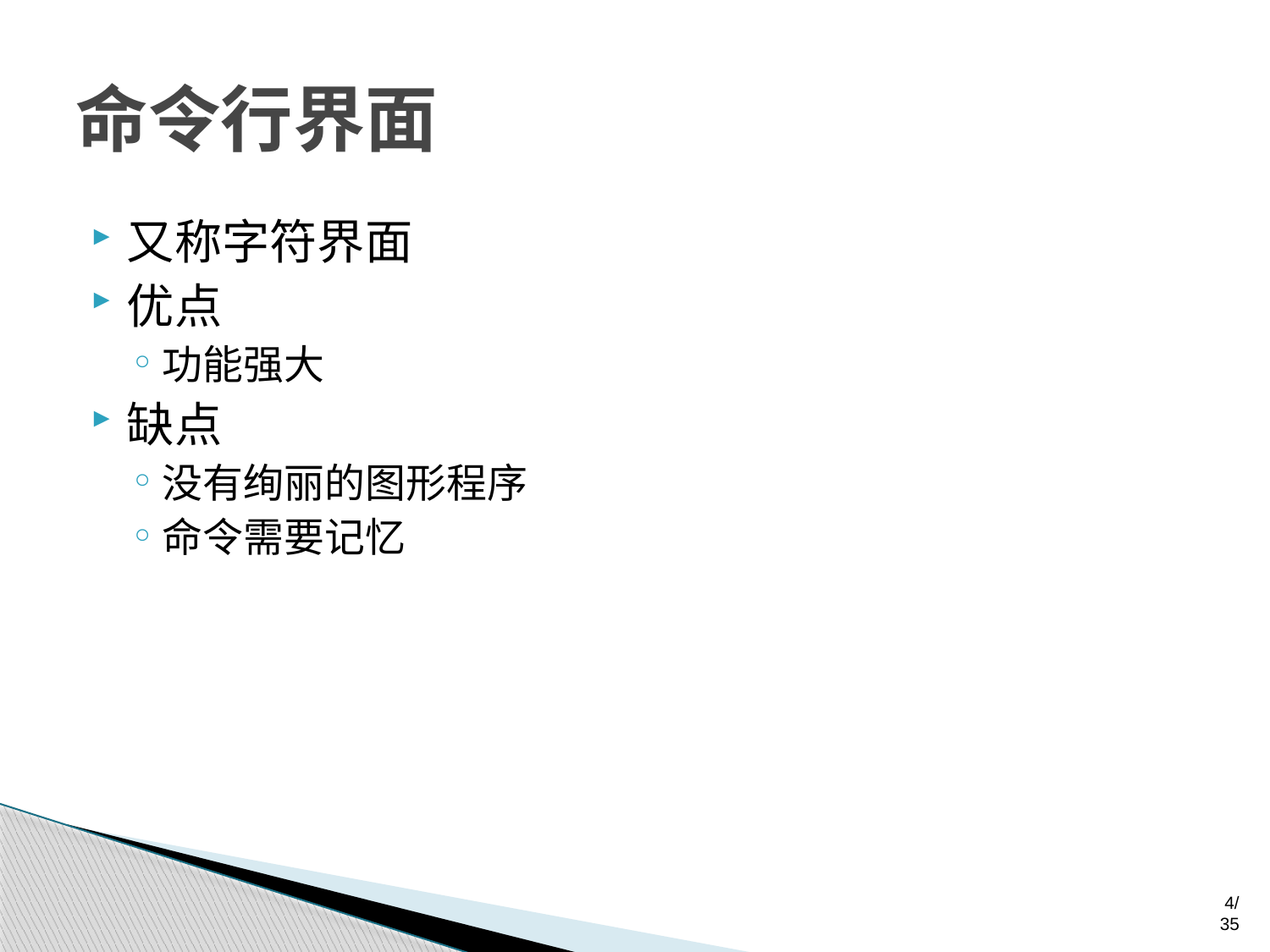

# 命令行界面
又称字符界面
优点
功能强大
缺点
没有绚丽的图形程序
命令需要记忆

4/35